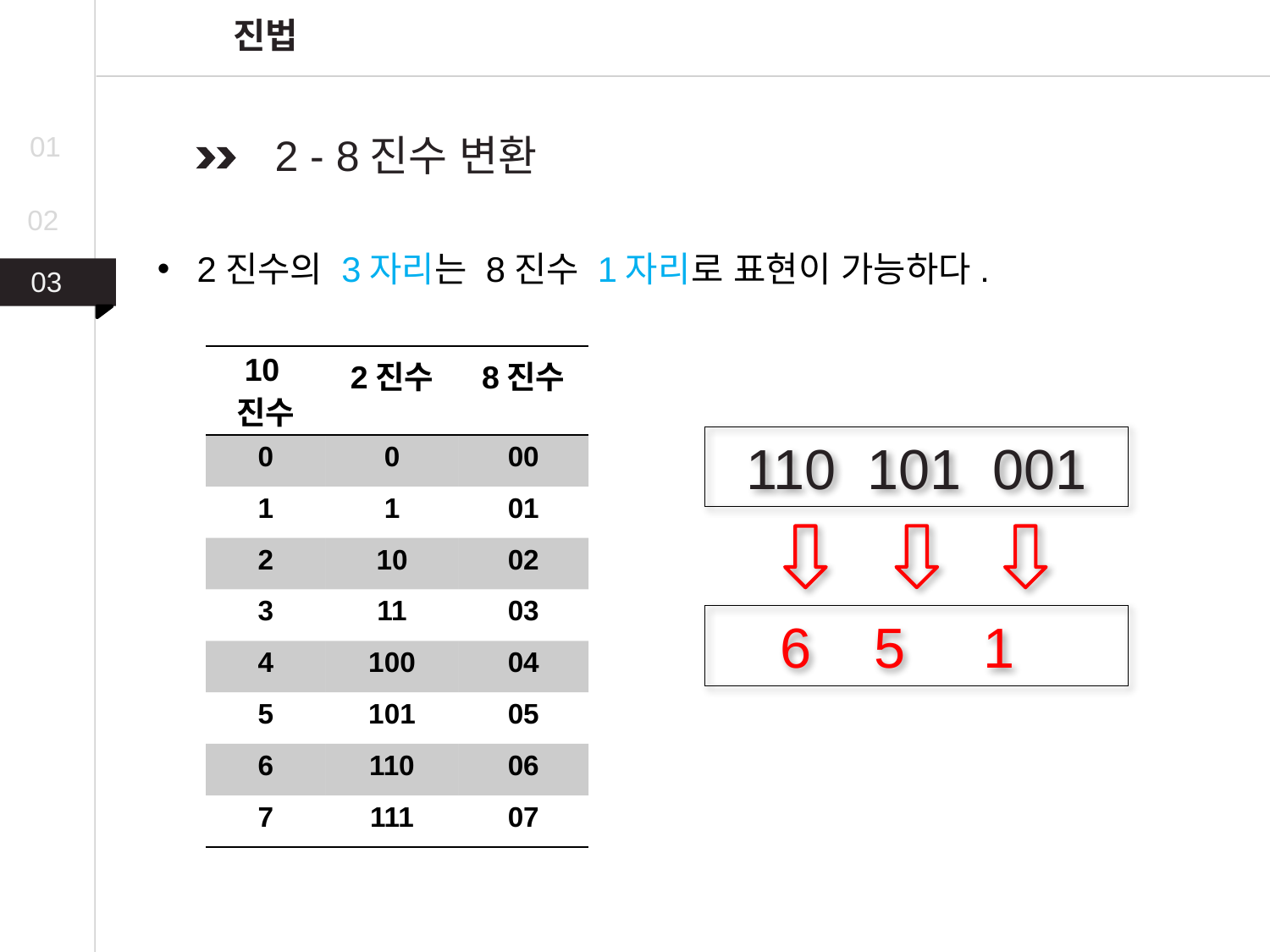

진법
01
  2 - 8진수 변환

02
2진수의 3자리는 8진수 1자리로 표현이 가능하다.
03

03
02

| 10진수 | 2진수 | 8진수 |
| --- | --- | --- |
| 0 | 0 | 00 |
| 1 | 1 | 01 |
| 2 | 10 | 02 |
| 3 | 11 | 03 |
| 4 | 100 | 04 |
| 5 | 101 | 05 |
| 6 | 110 | 06 |
| 7 | 111 | 07 |
110  101  001

    6    5     1